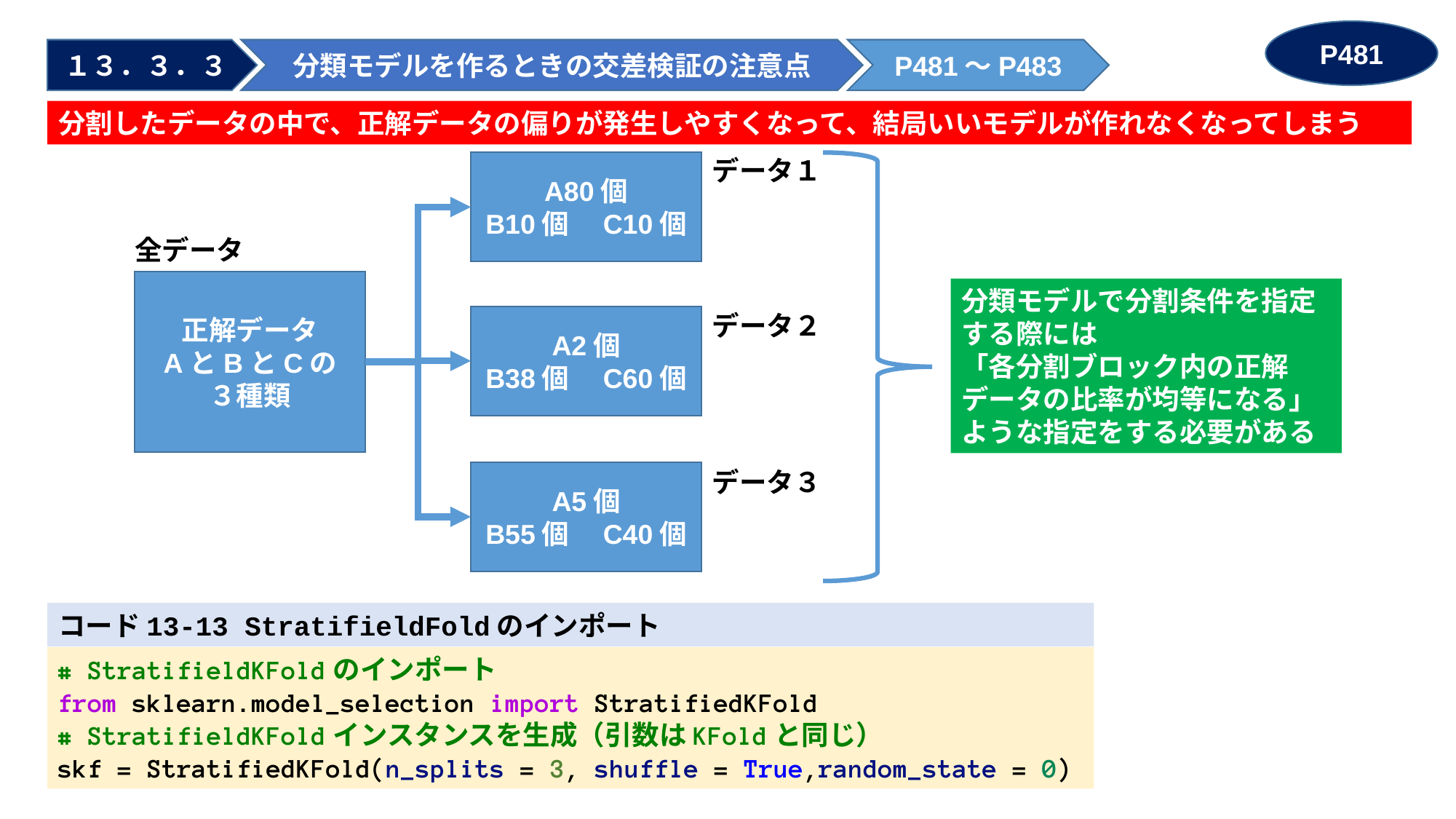

P481
１３．３．３
分類モデルを作るときの交差検証の注意点
P481～P483
分割したデータの中で、正解データの偏りが発生しやすくなって、結局いいモデルが作れなくなってしまう
データ１
A80個
B10個　C10個

全データ
正解データ
AとBとCの
３種類
分類モデルで分割条件を指定する際には
「各分割ブロック内の正解データの比率が均等になる」ような指定をする必要がある
データ２
A2個
B38個　C60個
データ３
A5個
B55個　C40個
コード13-13 StratifieldFoldのインポート
# StratifieldKFoldのインポート
from sklearn.model_selection import StratifiedKFold
# StratifieldKFoldインスタンスを生成（引数はKFoldと同じ）
skf = StratifiedKFold(n_splits = 3, shuffle = True,random_state = 0)